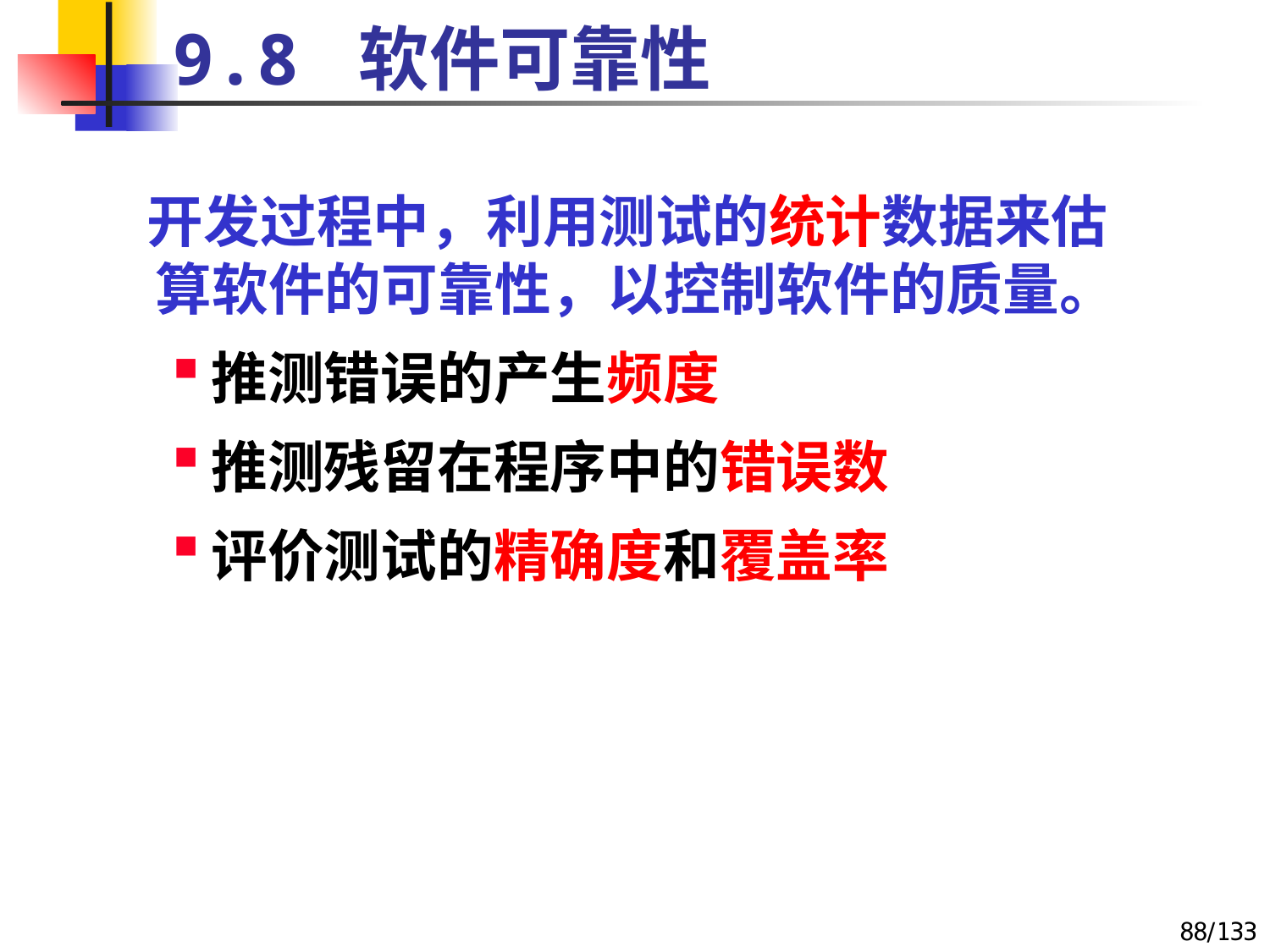

# 9.8 软件可靠性
  开发过程中，利用测试的统计数据来估算软件的可靠性，以控制软件的质量。
推测错误的产生频度
推测残留在程序中的错误数
评价测试的精确度和覆盖率

88/133